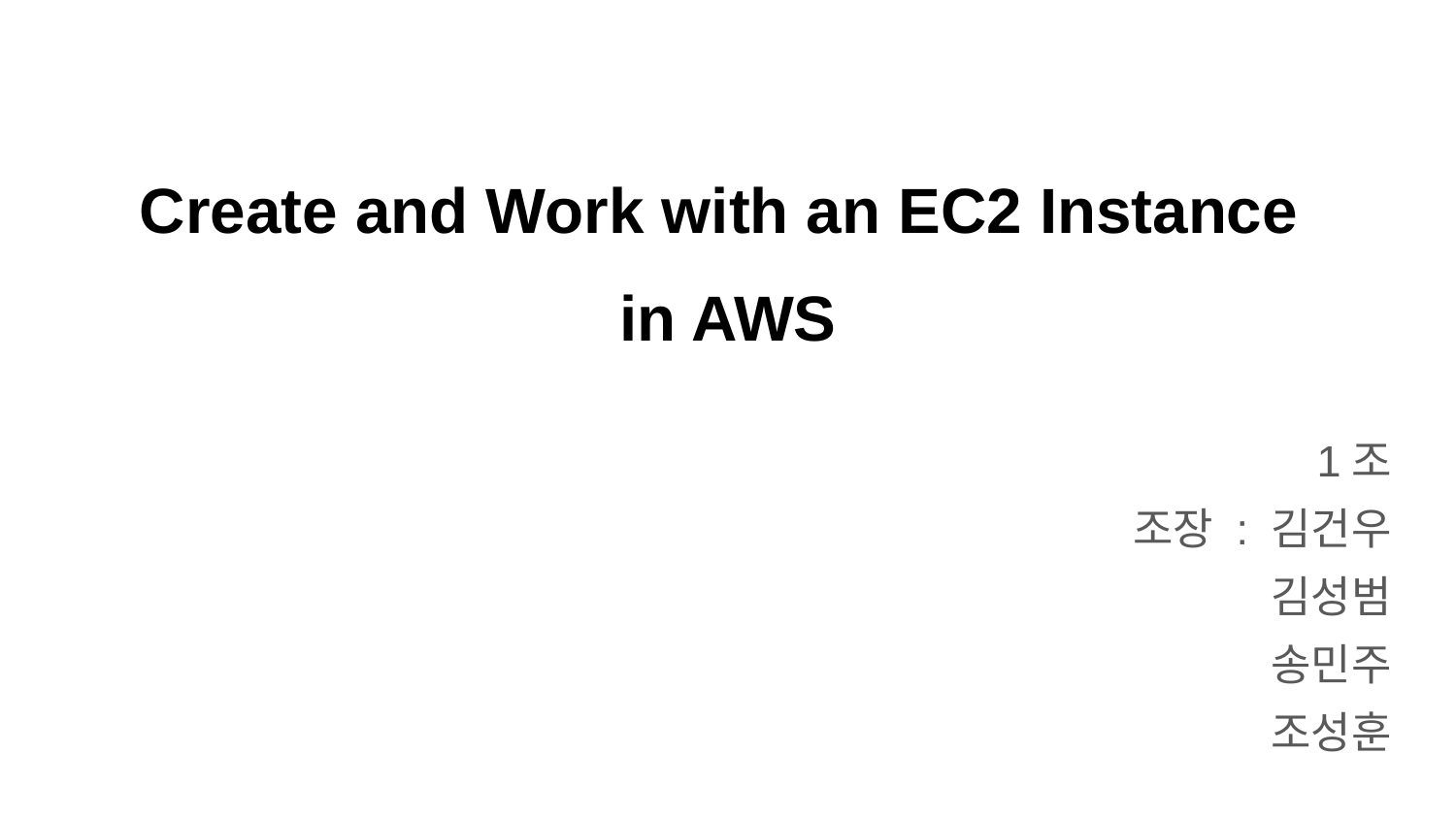

# Create and Work with an EC2 Instance
in AWS
1조
조장 : 김건우
김성범
송민주
조성훈